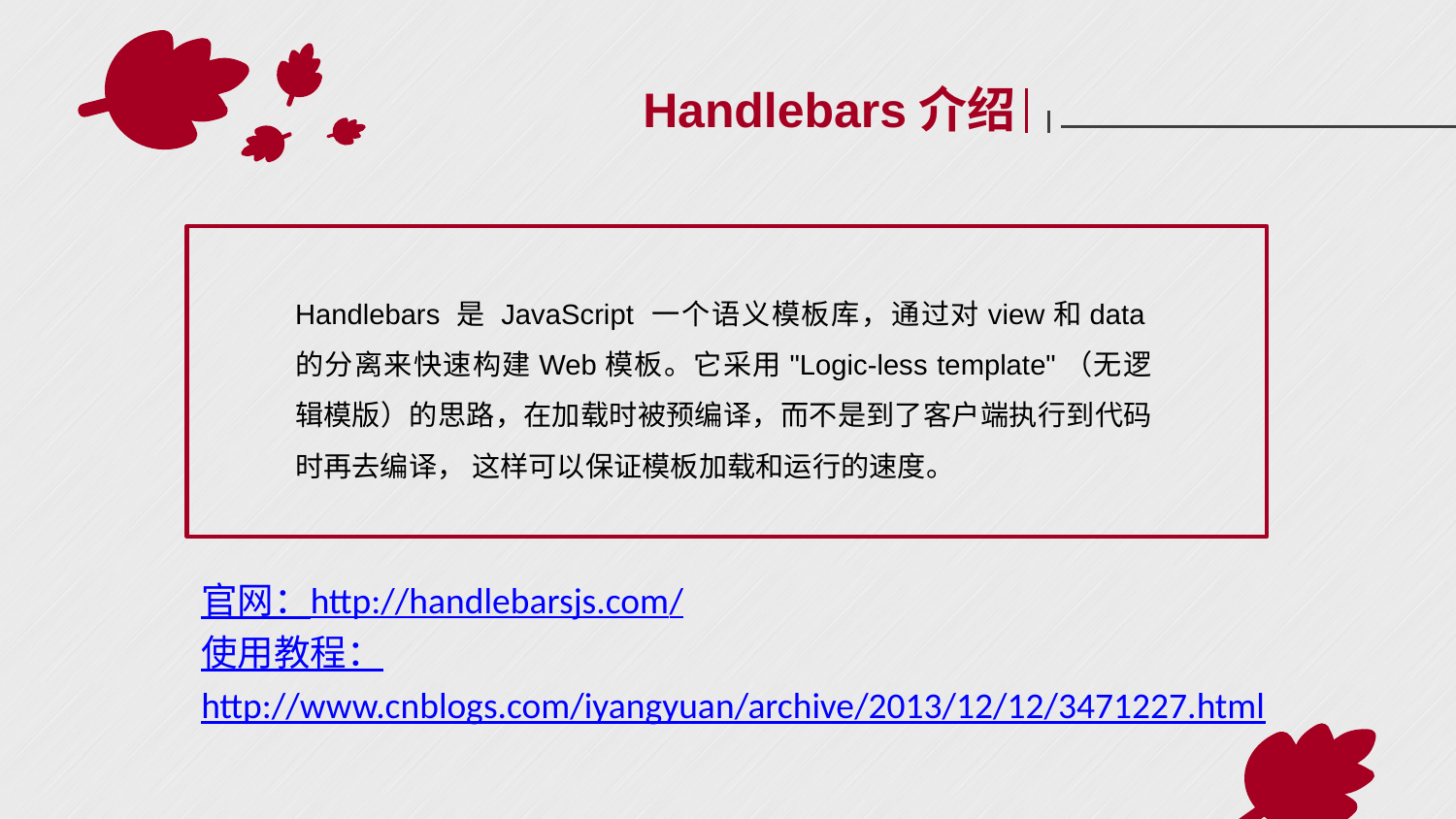

Handlebars介绍

Handlebars 是 JavaScript 一个语义模板库，通过对view和data的分离来快速构建Web模板。它采用"Logic-less template"（无逻辑模版）的思路，在加载时被预编译，而不是到了客户端执行到代码时再去编译， 这样可以保证模板加载和运行的速度。

官网：http://handlebarsjs.com/
使用教程：http://www.cnblogs.com/iyangyuan/archive/2013/12/12/3471227.html